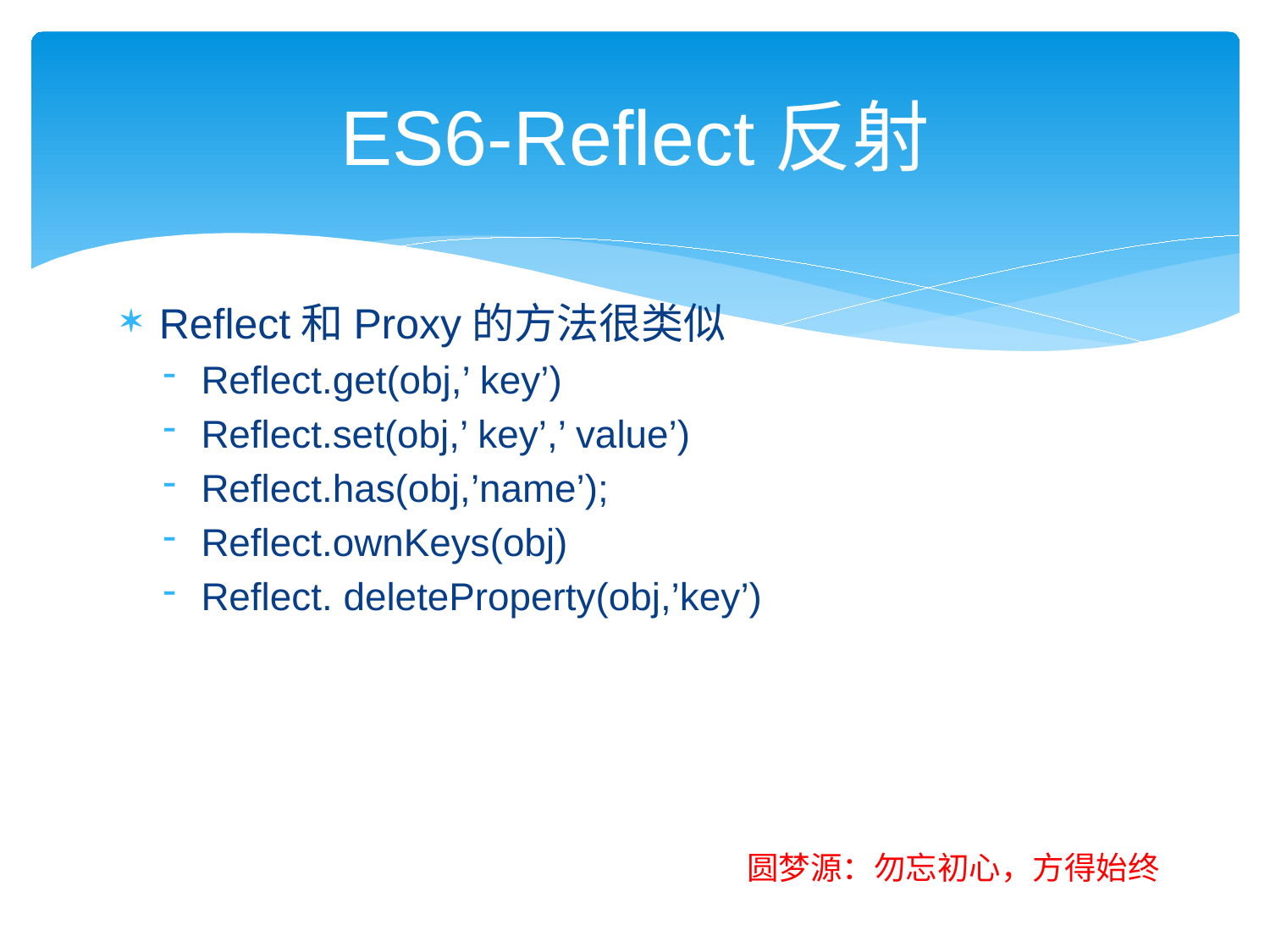

# ES6-Reflect反射
Reflect和Proxy的方法很类似
Reflect.get(obj,’ key’)
Reflect.set(obj,’ key’,’ value’)
Reflect.has(obj,’name’);
Reflect.ownKeys(obj)
Reflect. deleteProperty(obj,’key’)